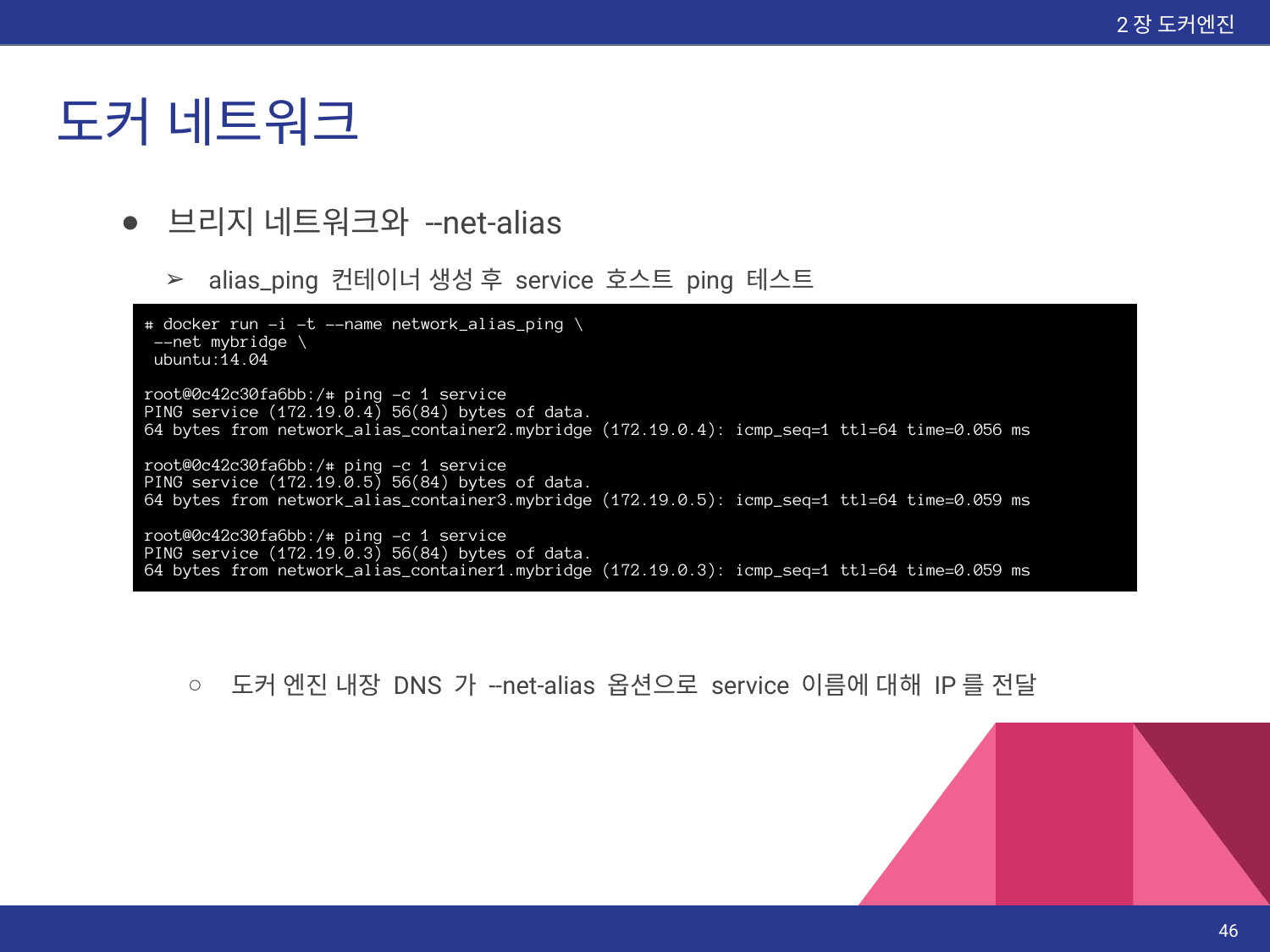

2장 도커엔진
# 도커 네트워크
브리지 네트워크와 --net-alias
alias_ping 컨테이너 생성 후 service 호스트 ping 테스트

| # docker run -i -t --name network\_alias\_ping \ --net mybridge \ ubuntu:14.04 root@0c42c30fa6bb:/# ping -c 1 service PING service (172.19.0.4) 56(84) bytes of data. 64 bytes from network\_alias\_container2.mybridge (172.19.0.4): icmp\_seq=1 ttl=64 time=0.056 ms root@0c42c30fa6bb:/# ping -c 1 service PING service (172.19.0.5) 56(84) bytes of data. 64 bytes from network\_alias\_container3.mybridge (172.19.0.5): icmp\_seq=1 ttl=64 time=0.059 ms root@0c42c30fa6bb:/# ping -c 1 service PING service (172.19.0.3) 56(84) bytes of data. 64 bytes from network\_alias\_container1.mybridge (172.19.0.3): icmp\_seq=1 ttl=64 time=0.059 ms |
| --- |
도커 엔진 내장 DNS 가 --net-alias 옵션으로 service 이름에 대해 IP를 전달
46